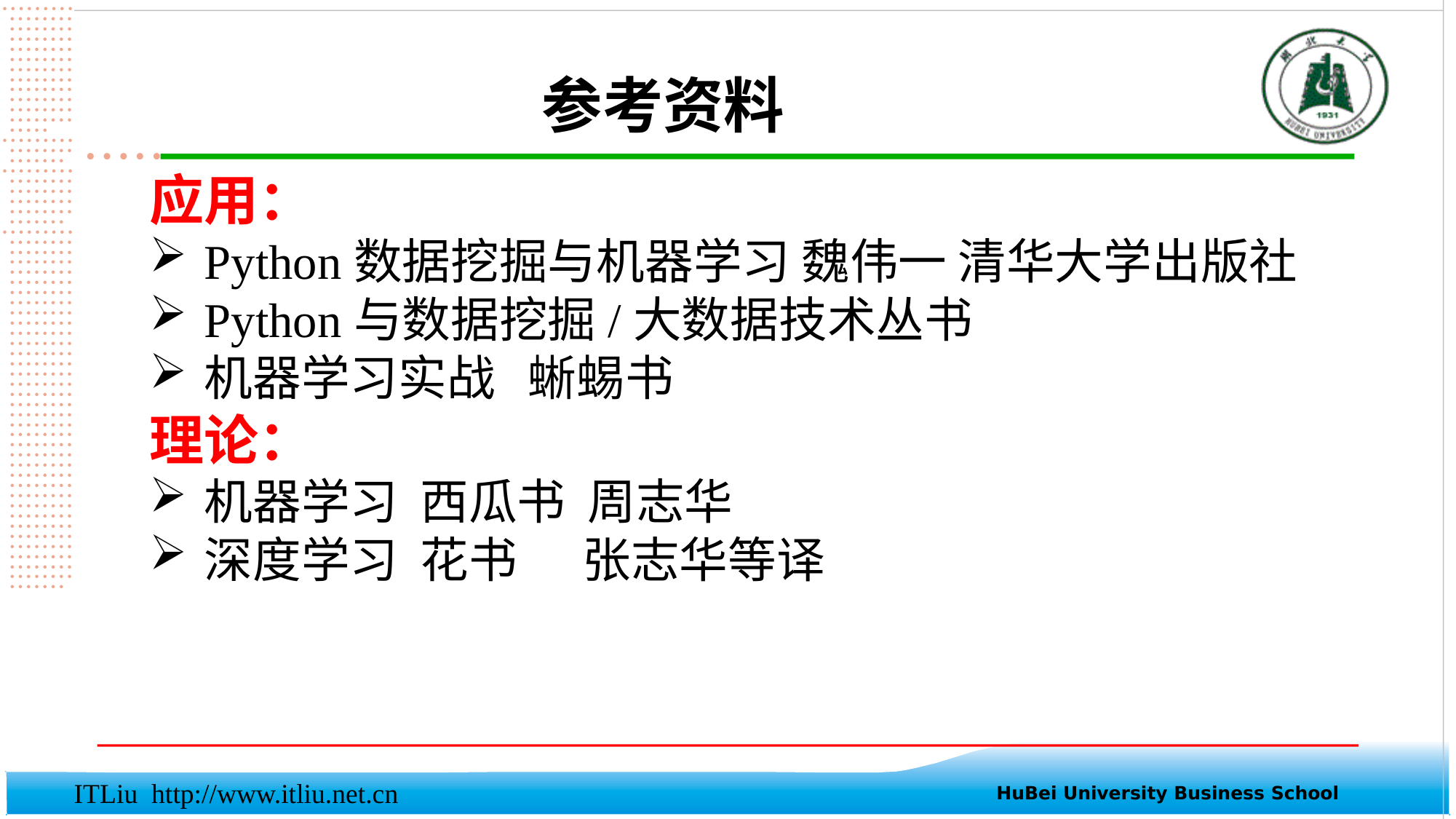

参考资料
应用：
Python数据挖掘与机器学习 魏伟一 清华大学出版社
Python与数据挖掘/大数据技术丛书
机器学习实战   蜥蜴书
理论：
机器学习  西瓜书  周志华
深度学习  花书      张志华等译